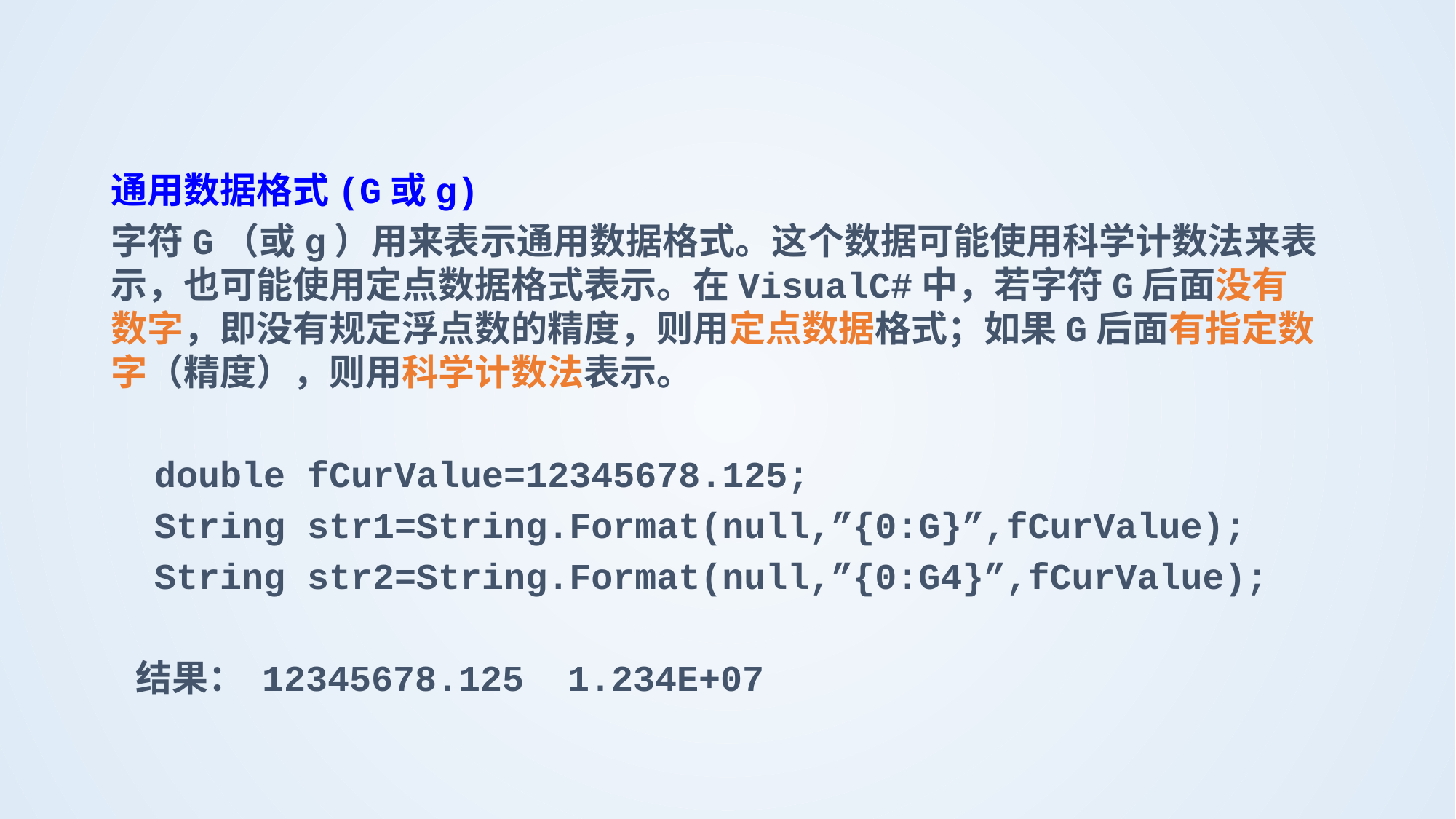

#
通用数据格式(G或g)
字符G（或g）用来表示通用数据格式。这个数据可能使用科学计数法来表示，也可能使用定点数据格式表示。在VisualC#中，若字符G后面没有数字，即没有规定浮点数的精度，则用定点数据格式；如果G后面有指定数字（精度），则用科学计数法表示。

  double fCurValue=12345678.125;
  String str1=String.Format(null,”{0:G}”,fCurValue);
  String str2=String.Format(null,”{0:G4}”,fCurValue);

  结果： 12345678.125  1.234E+07